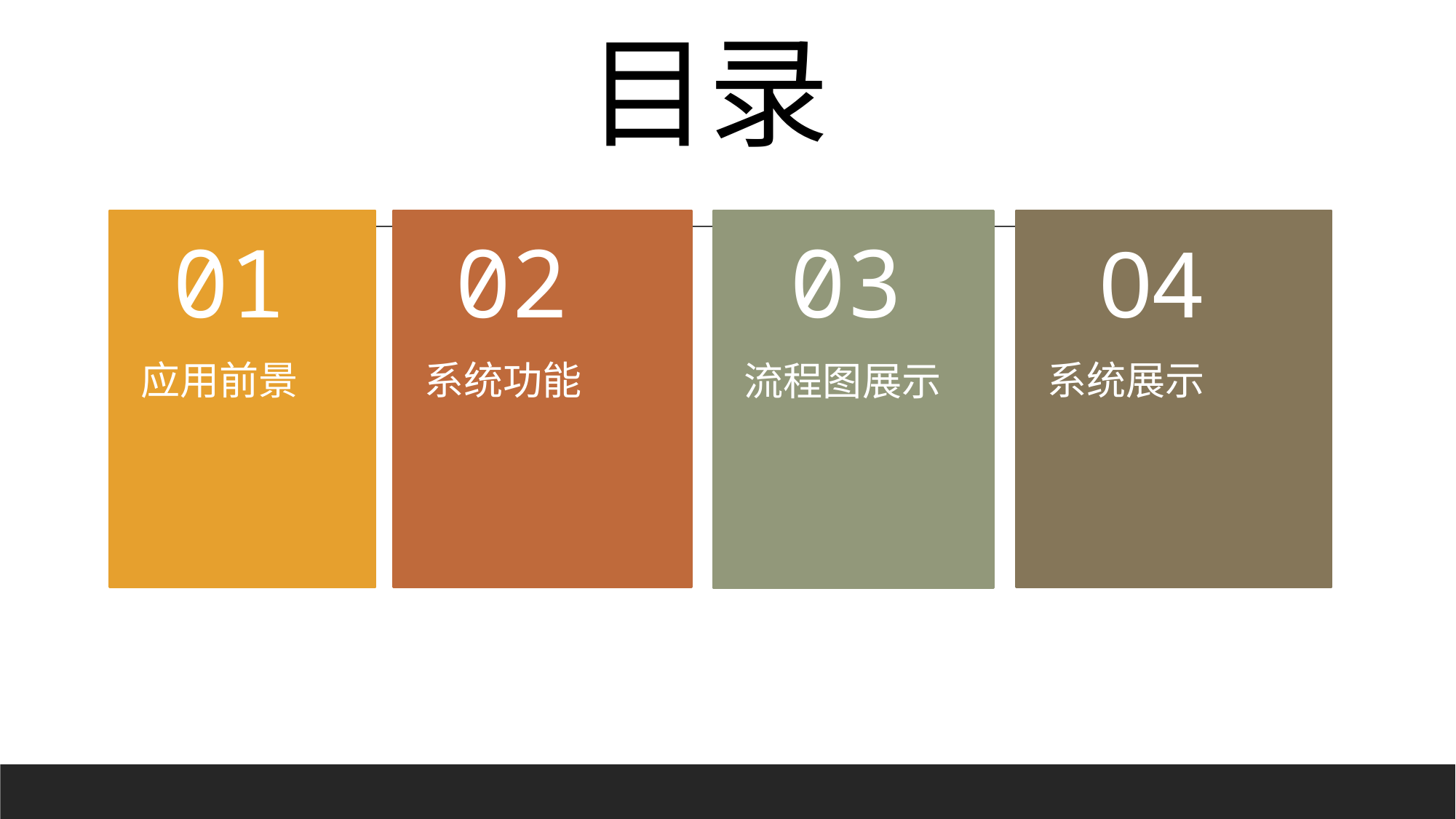

目录
应用前景
01
系统功能
02
流程图展示
03
系统展示
04